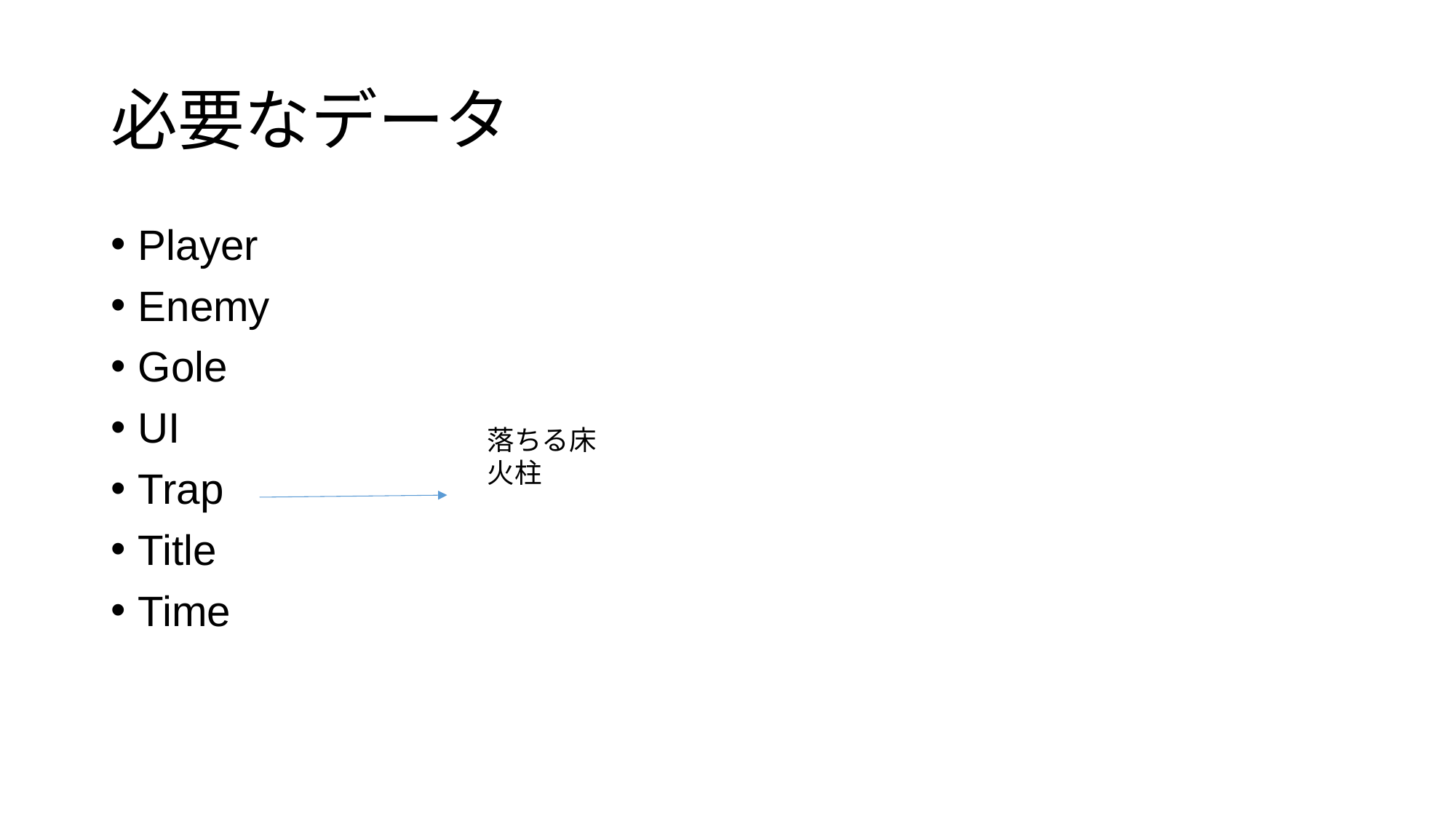

# 必要なデータ
Player
Enemy
Gole
UI
Trap
Title
Time

落ちる床
火柱